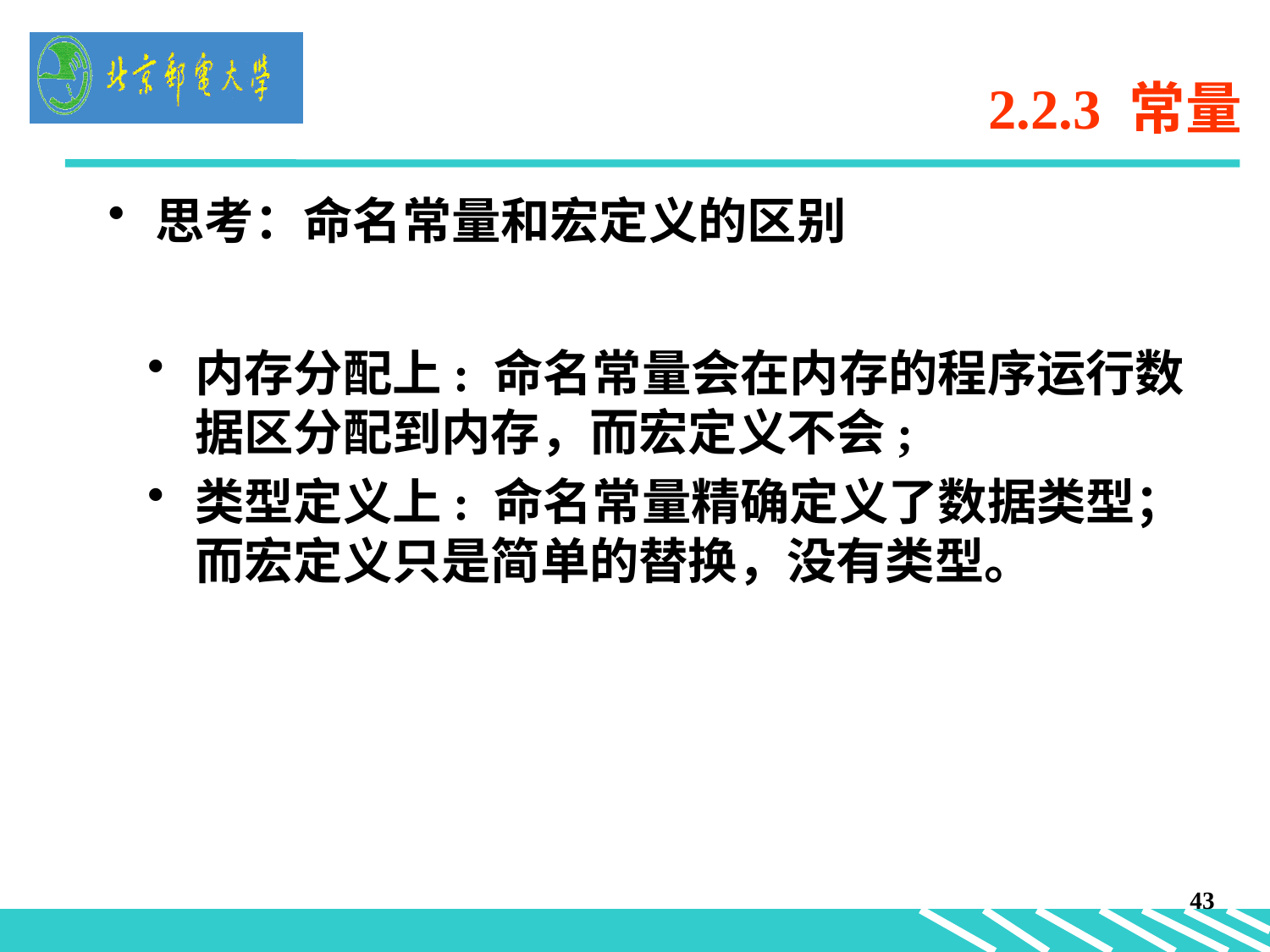

# 2.2.3 常量
思考：命名常量和宏定义的区别
内存分配上: 命名常量会在内存的程序运行数据区分配到内存，而宏定义不会;
类型定义上: 命名常量精确定义了数据类型；而宏定义只是简单的替换，没有类型。
43